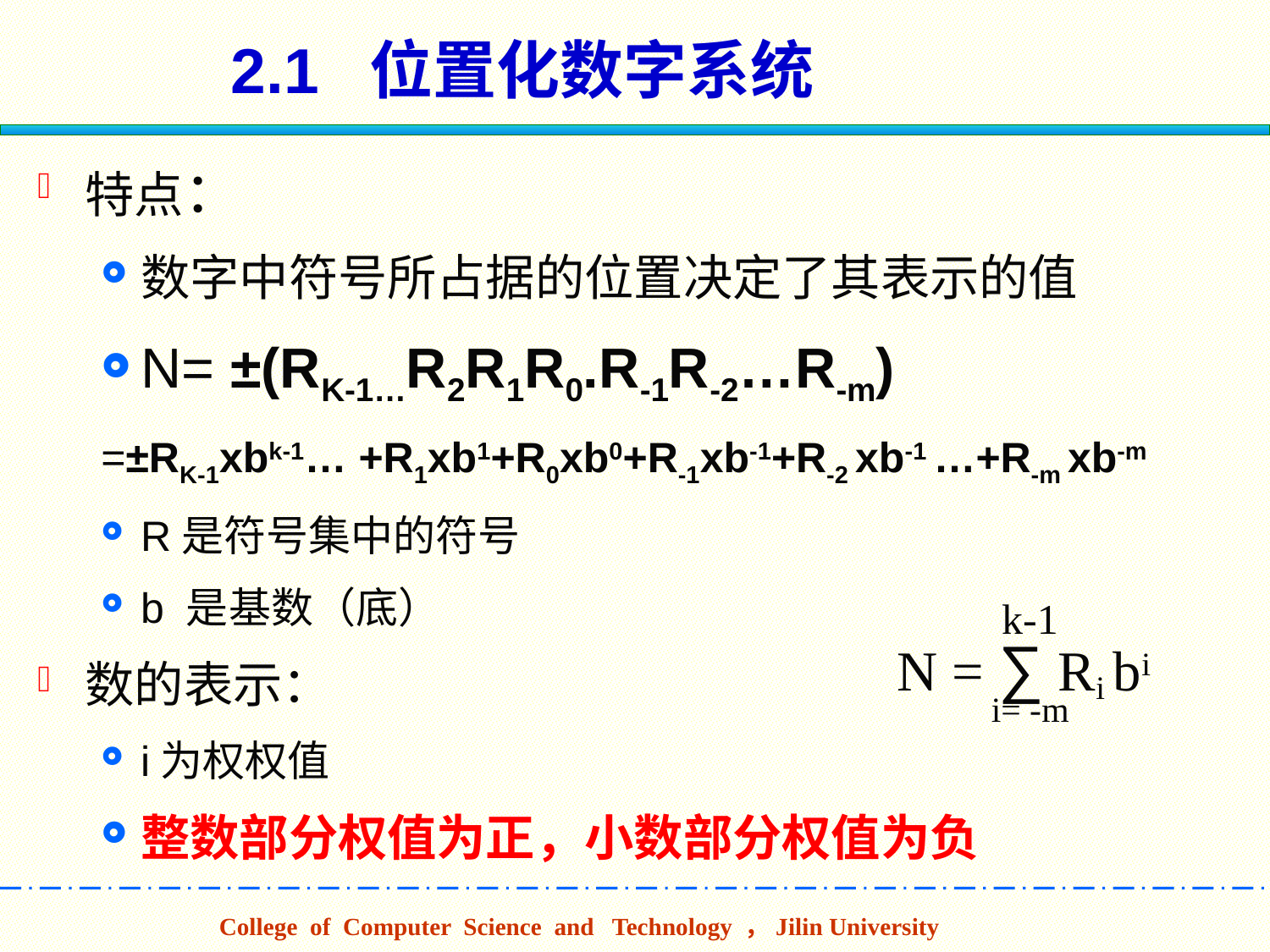

# 2.1  位置化数字系统
特点：
数字中符号所占据的位置决定了其表示的值
N= ±(RK-1…R2R1R0.R-1R-2…R-m)
=±RK-1xbk-1… +R1xb1+R0xb0+R-1xb-1+R-2 xb-1 …+R-m xb-m
R是符号集中的符号
b 是基数（底）
数的表示：
i为权权值
整数部分权值为正，小数部分权值为负
k-1
N = ∑ Ri bi
i= -m